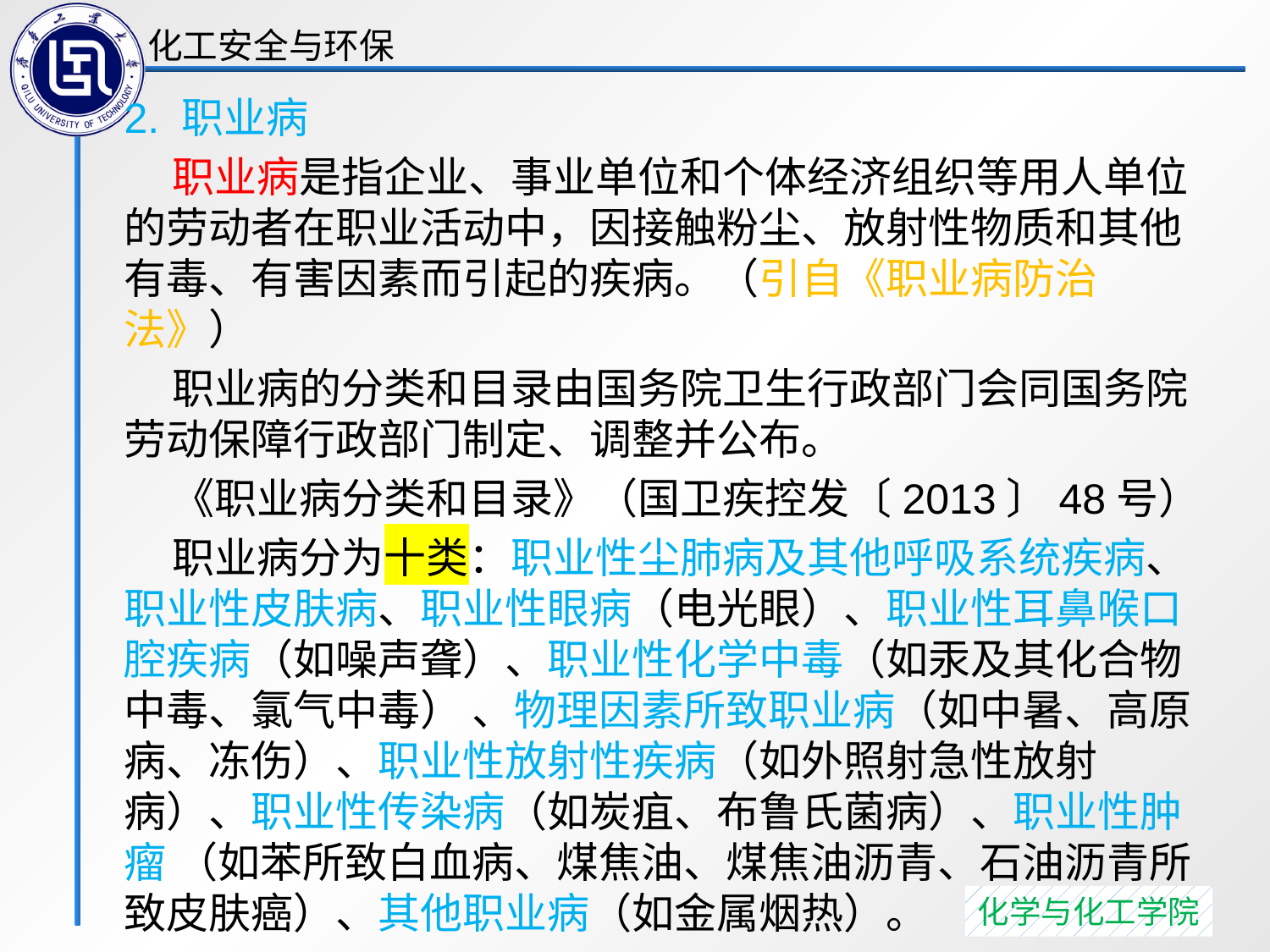

2. 职业病
    职业病是指企业、事业单位和个体经济组织等用人单位的劳动者在职业活动中，因接触粉尘、放射性物质和其他有毒、有害因素而引起的疾病。（引自《职业病防治法》）
    职业病的分类和目录由国务院卫生行政部门会同国务院劳动保障行政部门制定、调整并公布。
    《职业病分类和目录》（国卫疾控发〔2013〕48号）
    职业病分为十类：职业性尘肺病及其他呼吸系统疾病、职业性皮肤病、职业性眼病（电光眼）、职业性耳鼻喉口腔疾病（如噪声聋）、职业性化学中毒（如汞及其化合物中毒、氯气中毒） 、物理因素所致职业病（如中暑、高原病、冻伤）、职业性放射性疾病（如外照射急性放射病）、职业性传染病（如炭疽、布鲁氏菌病）、职业性肿瘤 （如苯所致白血病、煤焦油、煤焦油沥青、石油沥青所致皮肤癌）、其他职业病（如金属烟热）。